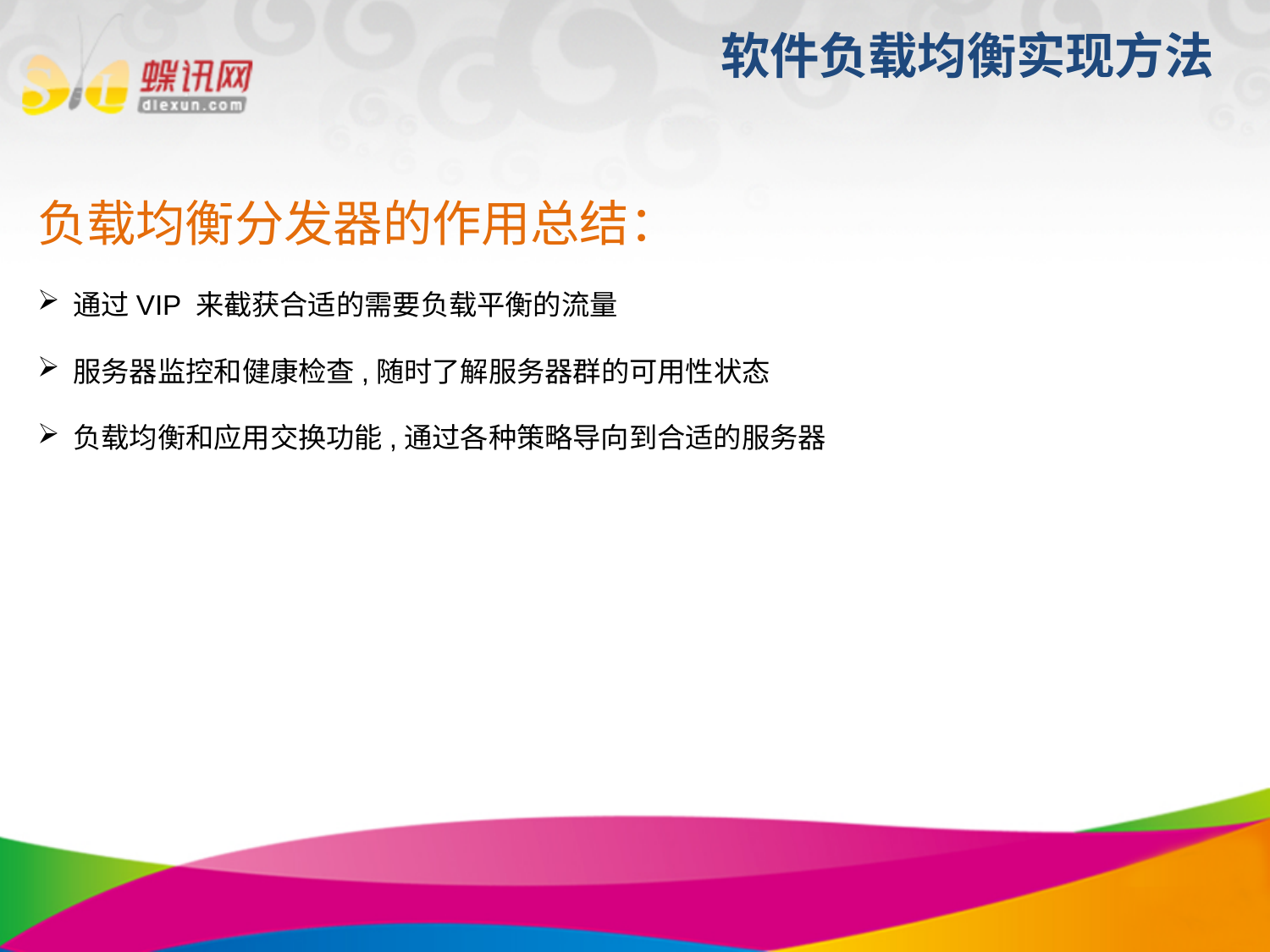

# 软件负载均衡实现方法
负载均衡分发器的作用总结：

 通过VIP 来截获合适的需要负载平衡的流量

 服务器监控和健康检查,随时了解服务器群的可用性状态

 负载均衡和应用交换功能,通过各种策略导向到合适的服务器